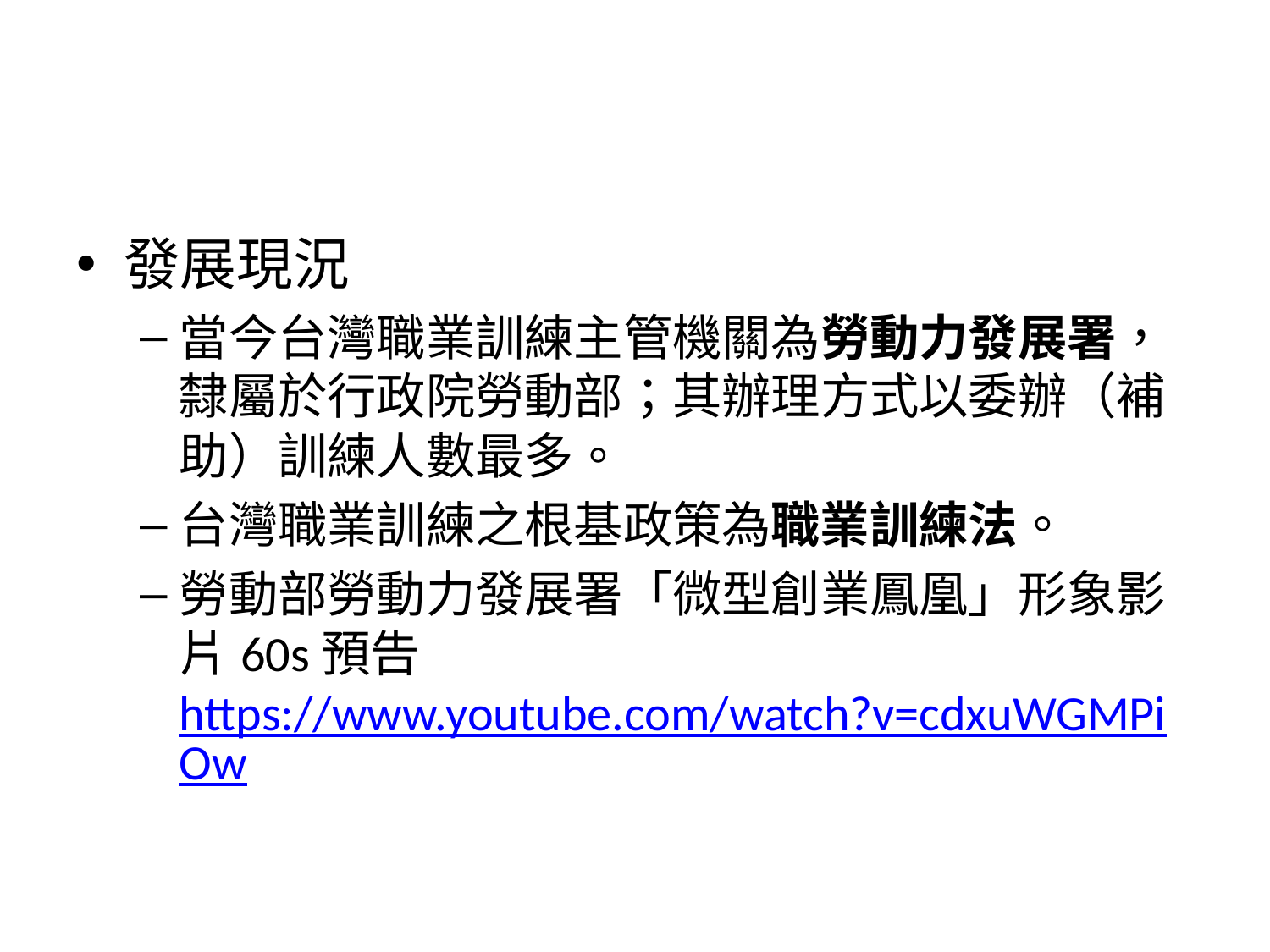

#
發展現況
當今台灣職業訓練主管機關為勞動力發展署，隸屬於行政院勞動部；其辦理方式以委辦（補助）訓練人數最多。
台灣職業訓練之根基政策為職業訓練法。
勞動部勞動力發展署「微型創業鳳凰」形象影片60s預告https://www.youtube.com/watch?v=cdxuWGMPiOw